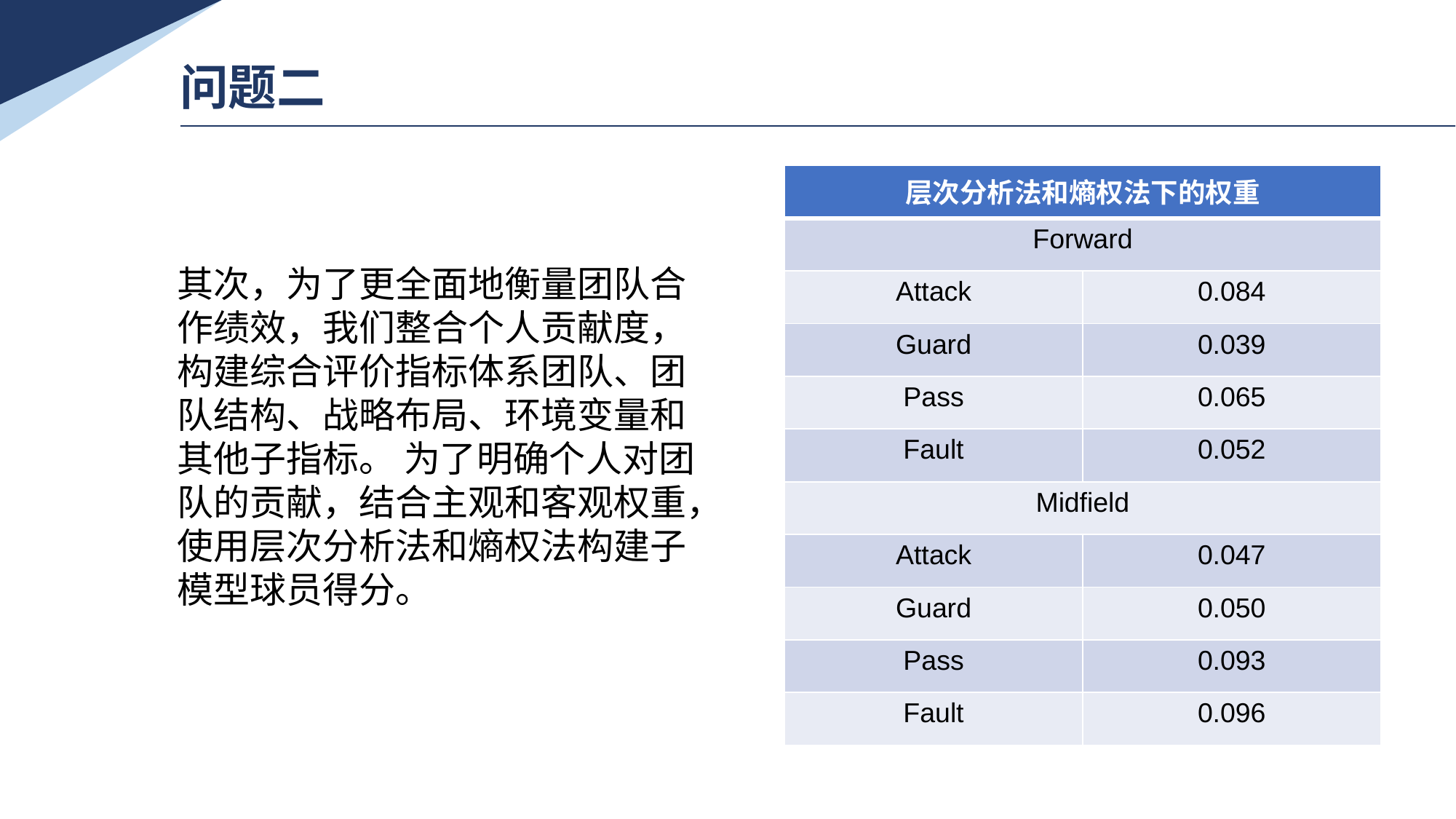

问题二
| 层次分析法和熵权法下的权重 |  |
| --- | --- |
| Forward |  |
| Attack | 0.084 |
| Guard | 0.039 |
| Pass | 0.065 |
| Fault | 0.052 |
| Midfield |  |
| Attack | 0.047 |
| Guard | 0.050 |
| Pass | 0.093 |
| Fault | 0.096 |
其次，为了更全面地衡量团队合作绩效，我们整合个人贡献度，构建综合评价指标体系团队、团队结构、战略布局、环境变量和其他子指标。 为了明确个人对团队的贡献，结合主观和客观权重，使用层次分析法和熵权法构建子模型球员得分。